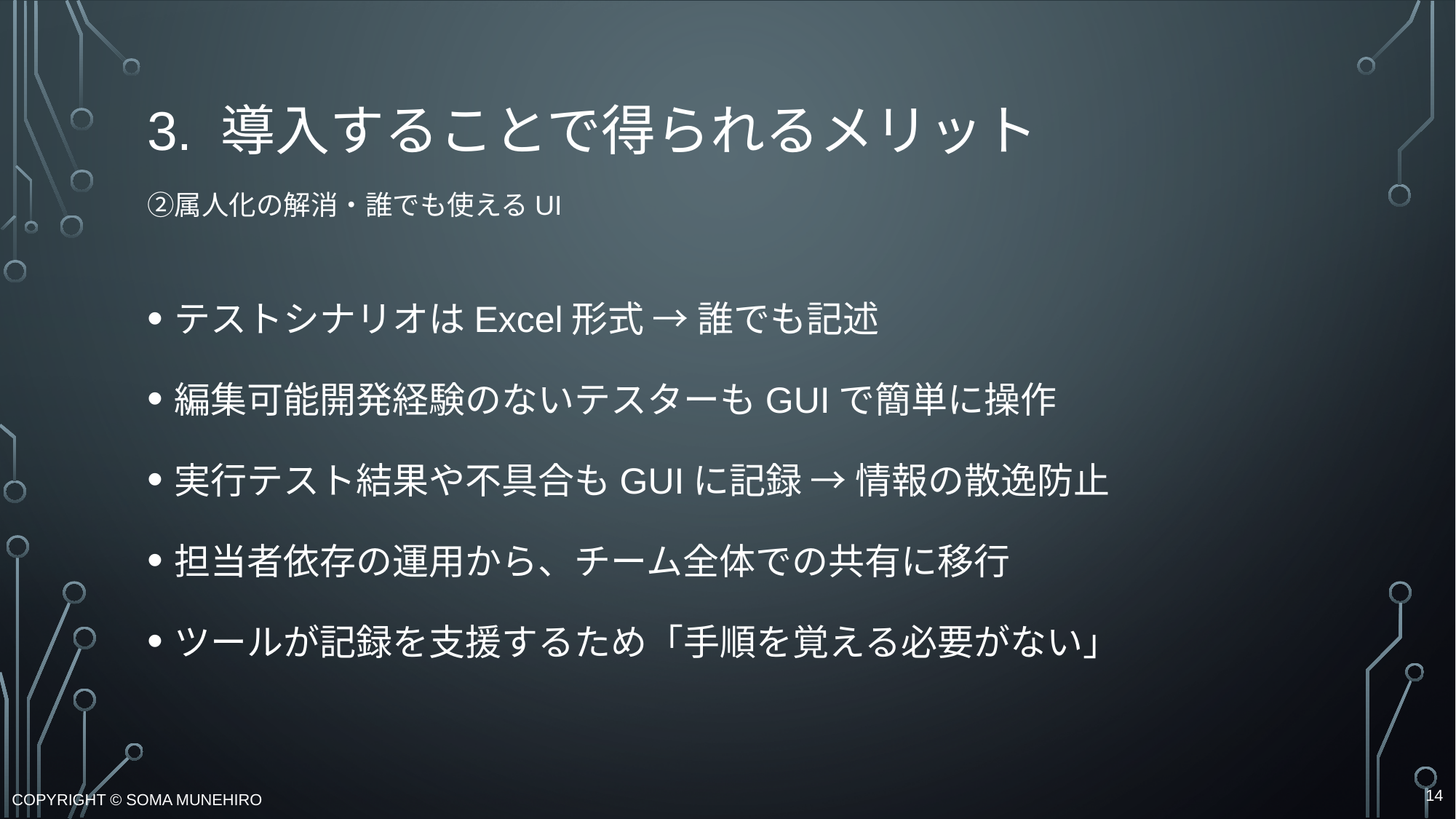

# 3. 導入することで得られるメリット ②属人化の解消・誰でも使えるUI
テストシナリオはExcel形式 → 誰でも記述
編集可能開発経験のないテスターもGUIで簡単に操作
実行テスト結果や不具合もGUIに記録 → 情報の散逸防止
担当者依存の運用から、チーム全体での共有に移行
ツールが記録を支援するため「手順を覚える必要がない」
14
Copyright © Soma Munehiro